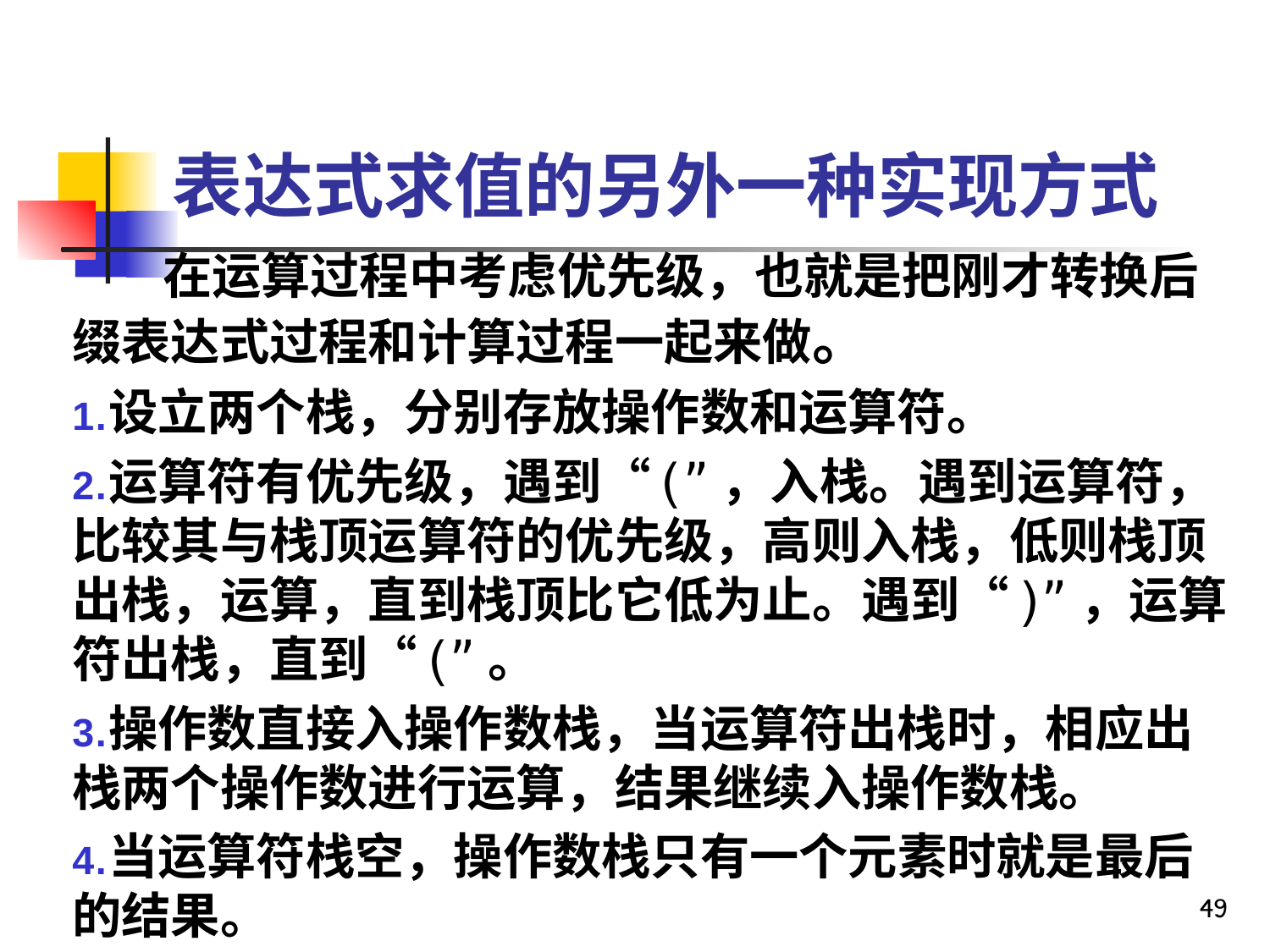

# 表达式求值的另外一种实现方式
       在运算过程中考虑优先级，也就是把刚才转换后缀表达式过程和计算过程一起来做。
设立两个栈，分别存放操作数和运算符。
运算符有优先级，遇到“(”，入栈。遇到运算符，比较其与栈顶运算符的优先级，高则入栈，低则栈顶出栈，运算，直到栈顶比它低为止。遇到“)”，运算符出栈，直到“(”。
操作数直接入操作数栈，当运算符出栈时，相应出栈两个操作数进行运算，结果继续入操作数栈。
当运算符栈空，操作数栈只有一个元素时就是最后的结果。
49